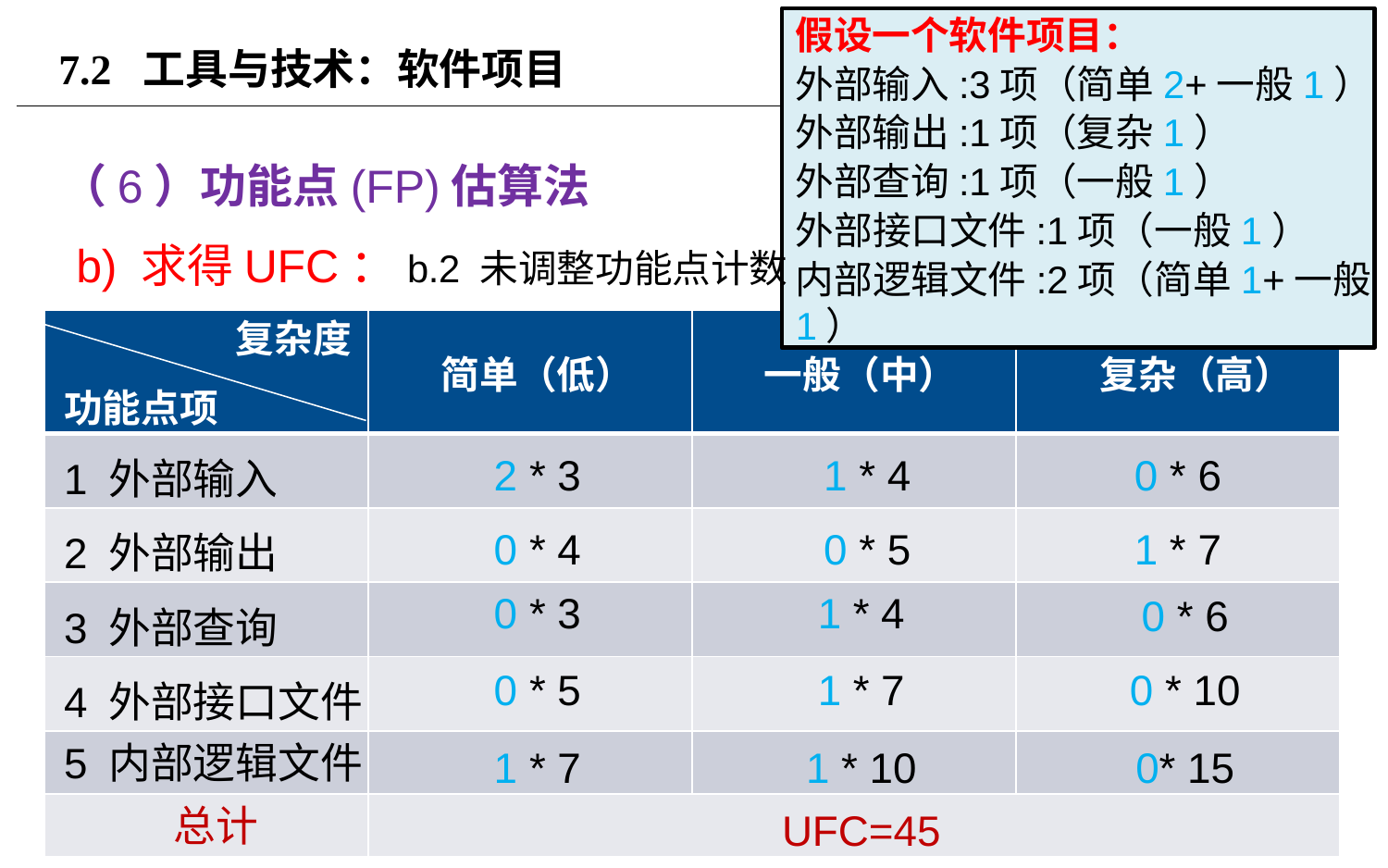

假设一个软件项目：
外部输入:3项（简单2+一般1）
外部输出:1项（复杂1）
外部查询:1项（一般1）
外部接口文件:1项（一般1）
内部逻辑文件:2项（简单1+一般1）
# 7.2  工具与技术：软件项目
（6）功能点(FP)估算法

b) 求得UFC：b.2 未调整功能点计数
复杂度
| 功能点项 | 简单（低） | 一般（中） | 复杂（高） |
| --- | --- | --- | --- |
| 1 外部输入 | 2 \* 3 | 1 \* 4 | 0 \* 6 |
| 2 外部输出 | 0 \* 4 | 0 \* 5 | 1 \* 7 |
| 3 外部查询 | 0 \* 3 | 1 \* 4 | 0 \* 6 |
| 4 外部接口文件 | 0 \* 5 | 1 \* 7 | 0 \* 10 |
| 5 内部逻辑文件 | 1 \* 7 | 1 \* 10 | 0\* 15 |
| 总计 | UFC=45 |  |  |